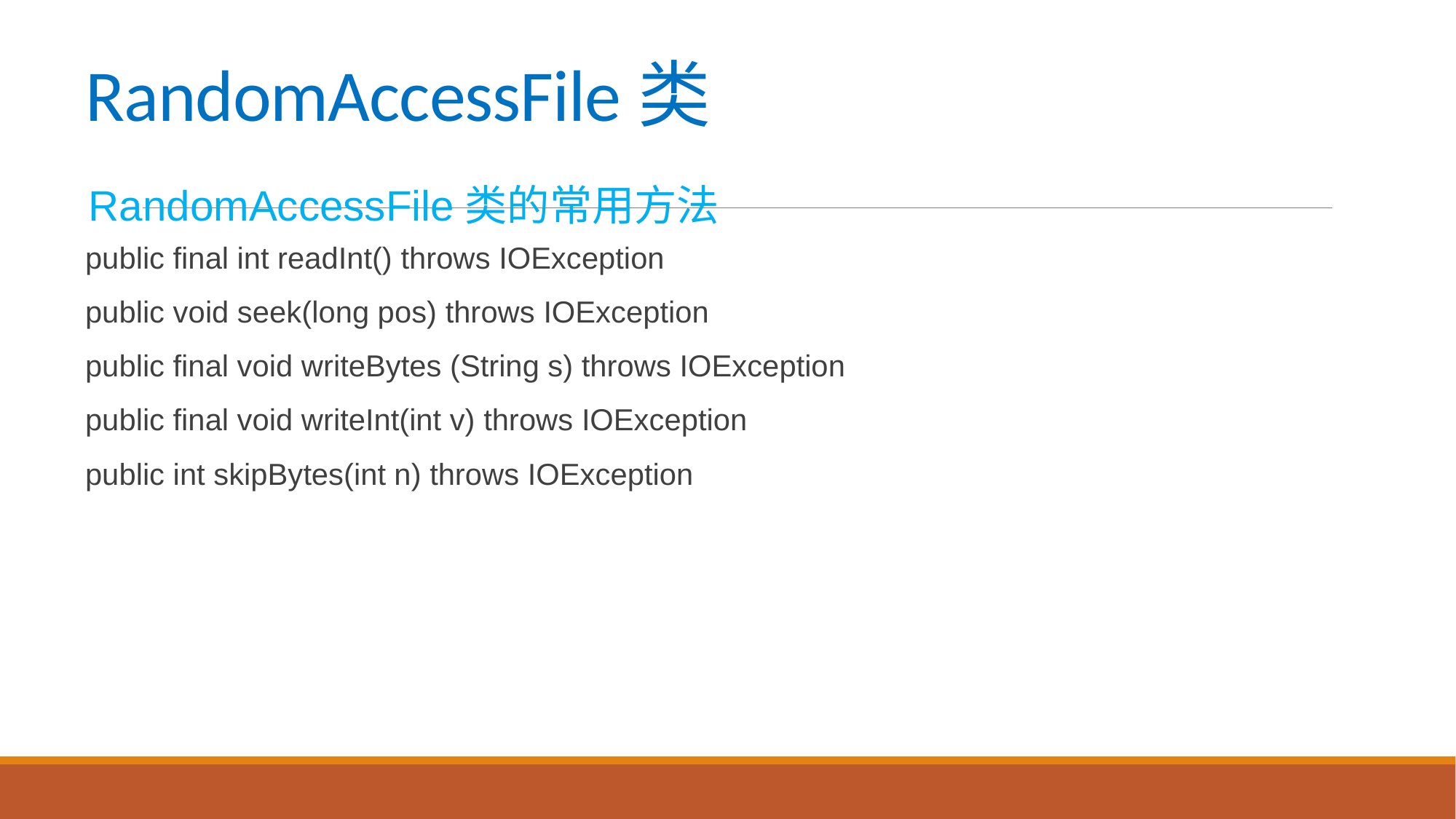

# RandomAccessFile类
RandomAccessFile类的常用方法
public final int readInt() throws IOException
public void seek(long pos) throws IOException
public final void writeBytes (String s) throws IOException
public final void writeInt(int v) throws IOException
public int skipBytes(int n) throws IOException